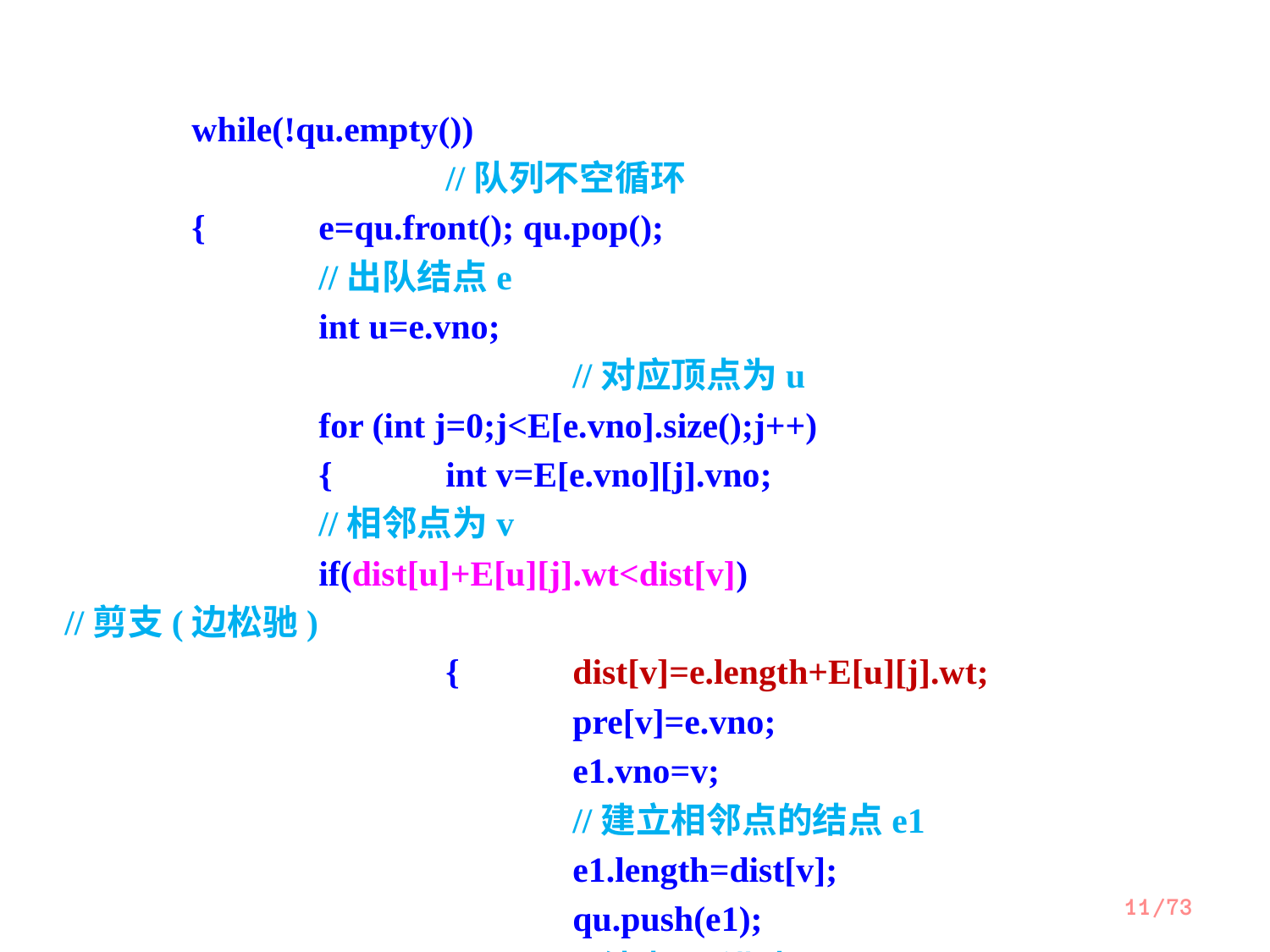

while(!qu.empty())									//队列不空循环
 	{	e=qu.front(); qu.pop();							//出队结点e
		int u=e.vno;										//对应顶点为u
   		for (int j=0;j<E[e.vno].size();j++)
		{	int v=E[e.vno][j].vno;						//相邻点为v
      		if(dist[u]+E[u][j].wt<dist[v])				//剪支(边松驰)
			{	dist[v]=e.length+E[u][j].wt;
				pre[v]=e.vno;
				e1.vno=v; 								//建立相邻点的结点e1
				e1.length=dist[v];
				qu.push(e1);								//结点e1进队
     			}
		}
 	}
}
11/73